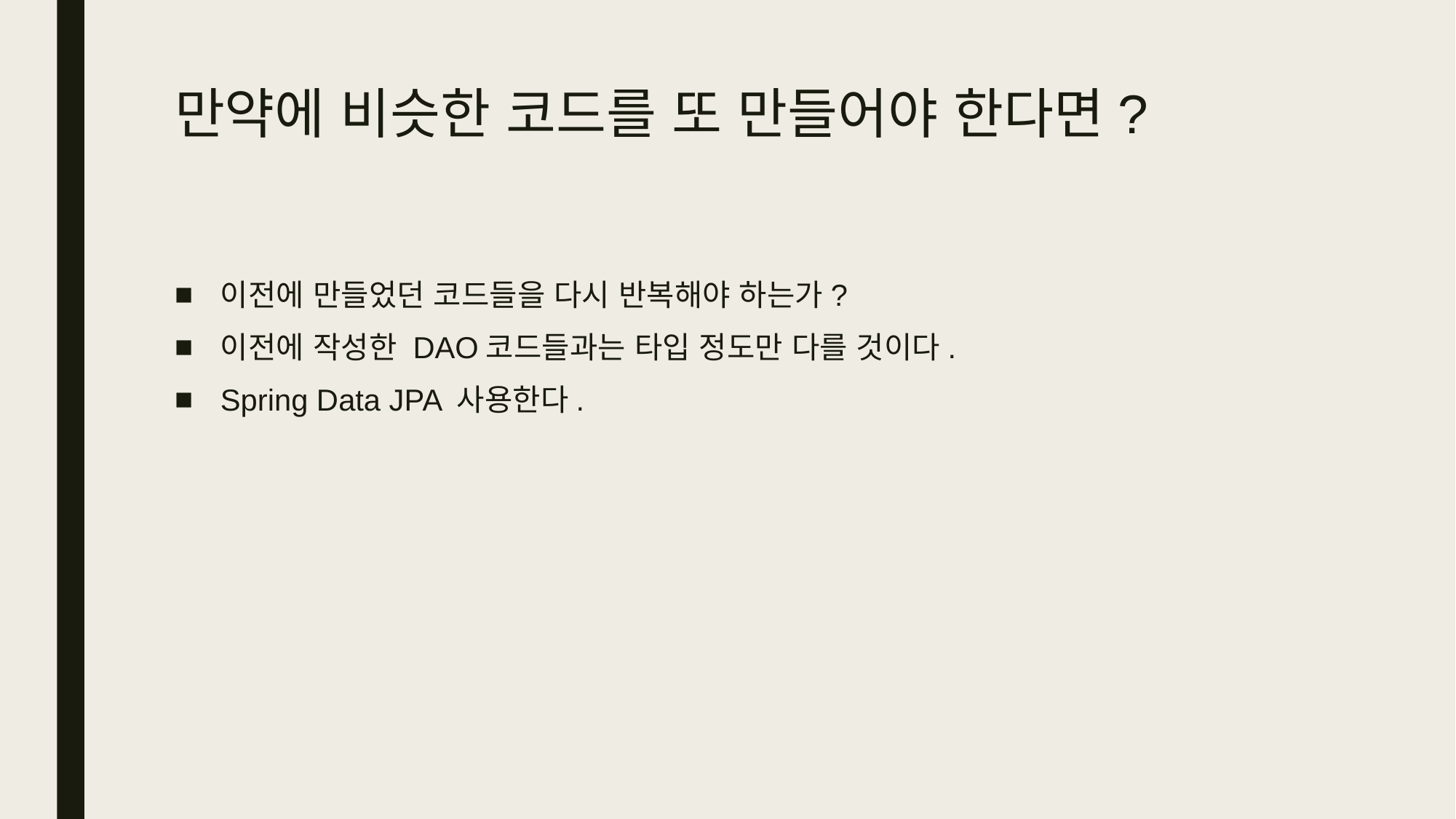

# 만약에 비슷한 코드를 또 만들어야 한다면?
이전에 만들었던 코드들을 다시 반복해야 하는가?
이전에 작성한 DAO코드들과는 타입 정도만 다를 것이다.
Spring Data JPA 사용한다.